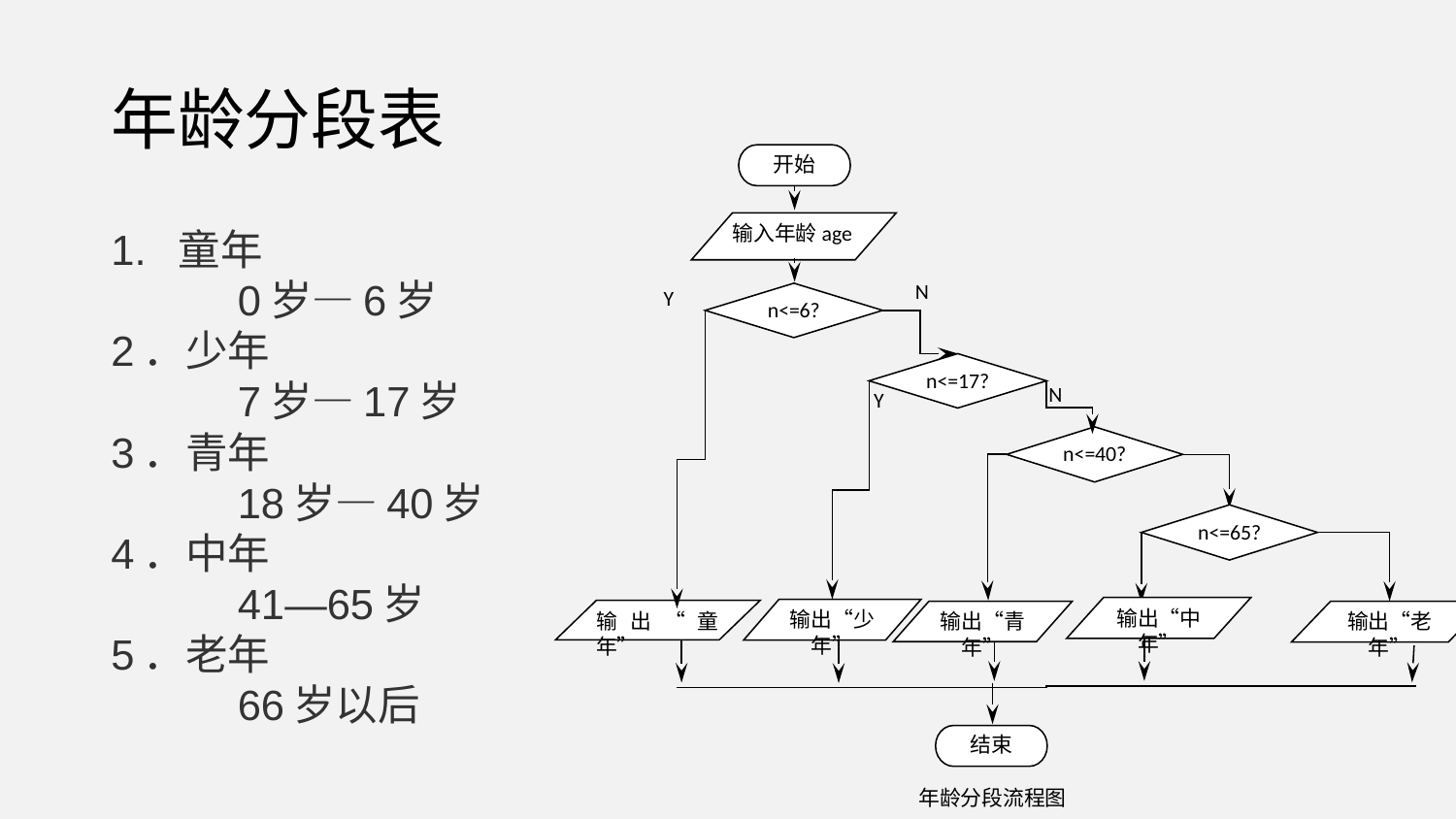

# 年龄分段表
开始
输入年龄age
n<=6?
n<=17?
输出“中年”
输出“少年”
输出“老年”
输出“青年”
结束
N
Y
N
Y
年龄分段流程图
1.  童年
	0岁—6岁
2．少年
	7岁—17岁
3．青年
	18岁—40岁
4．中年
	41—65岁
5．老年
	66岁以后

n<=40?
n<=65?
输出“童年”